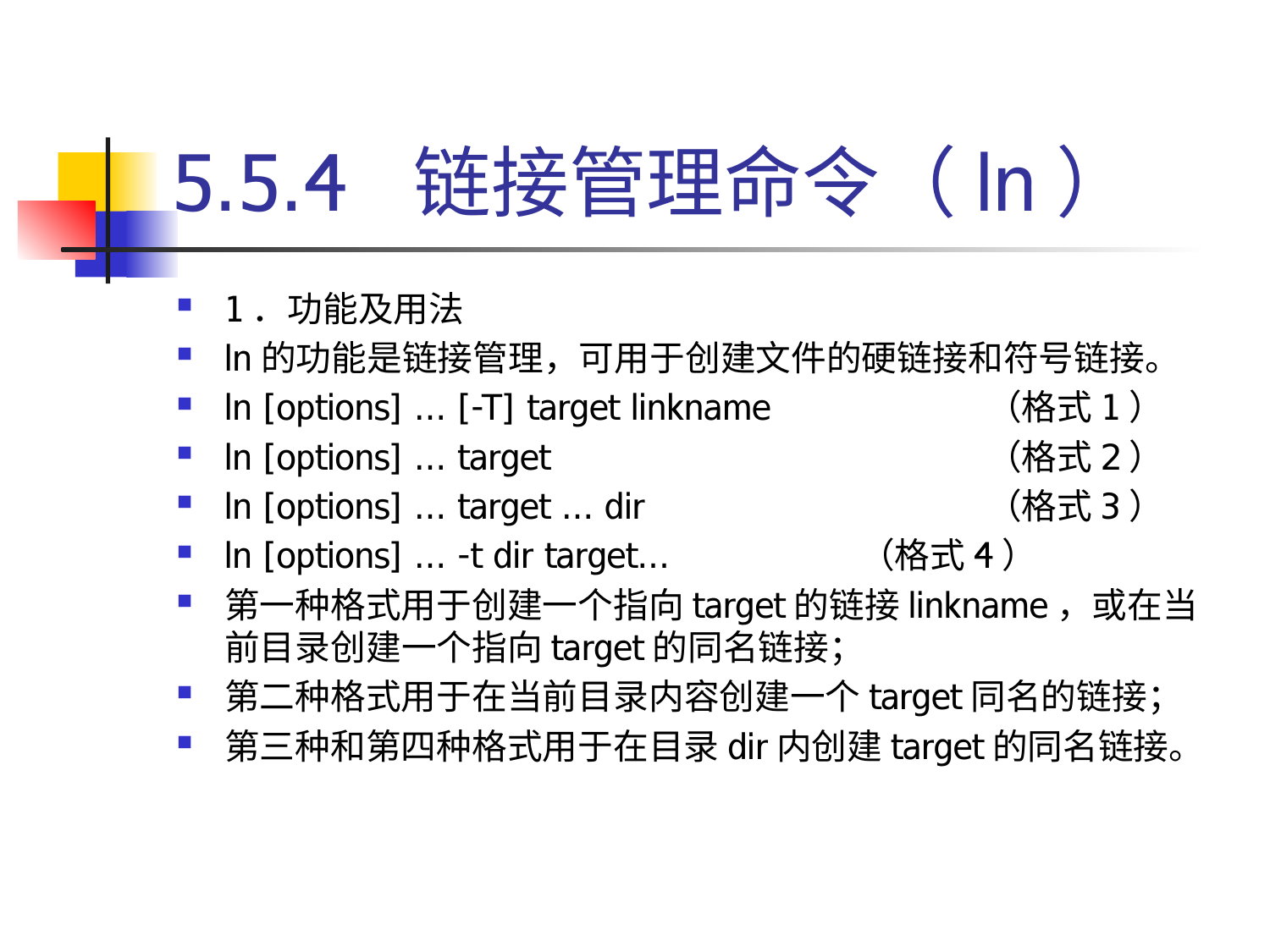

# 5.5.4  链接管理命令（ln）
1．功能及用法
ln的功能是链接管理，可用于创建文件的硬链接和符号链接。
ln [options] ... [-T] target linkname  		（格式1）
ln [options] ... target                  		（格式2）
ln [options] ... target ... dir  			（格式3）
ln [options] ... -t dir target...  		（格式4）
第一种格式用于创建一个指向target的链接linkname，或在当前目录创建一个指向target的同名链接；
第二种格式用于在当前目录内容创建一个target同名的链接；
第三种和第四种格式用于在目录dir内创建target的同名链接。